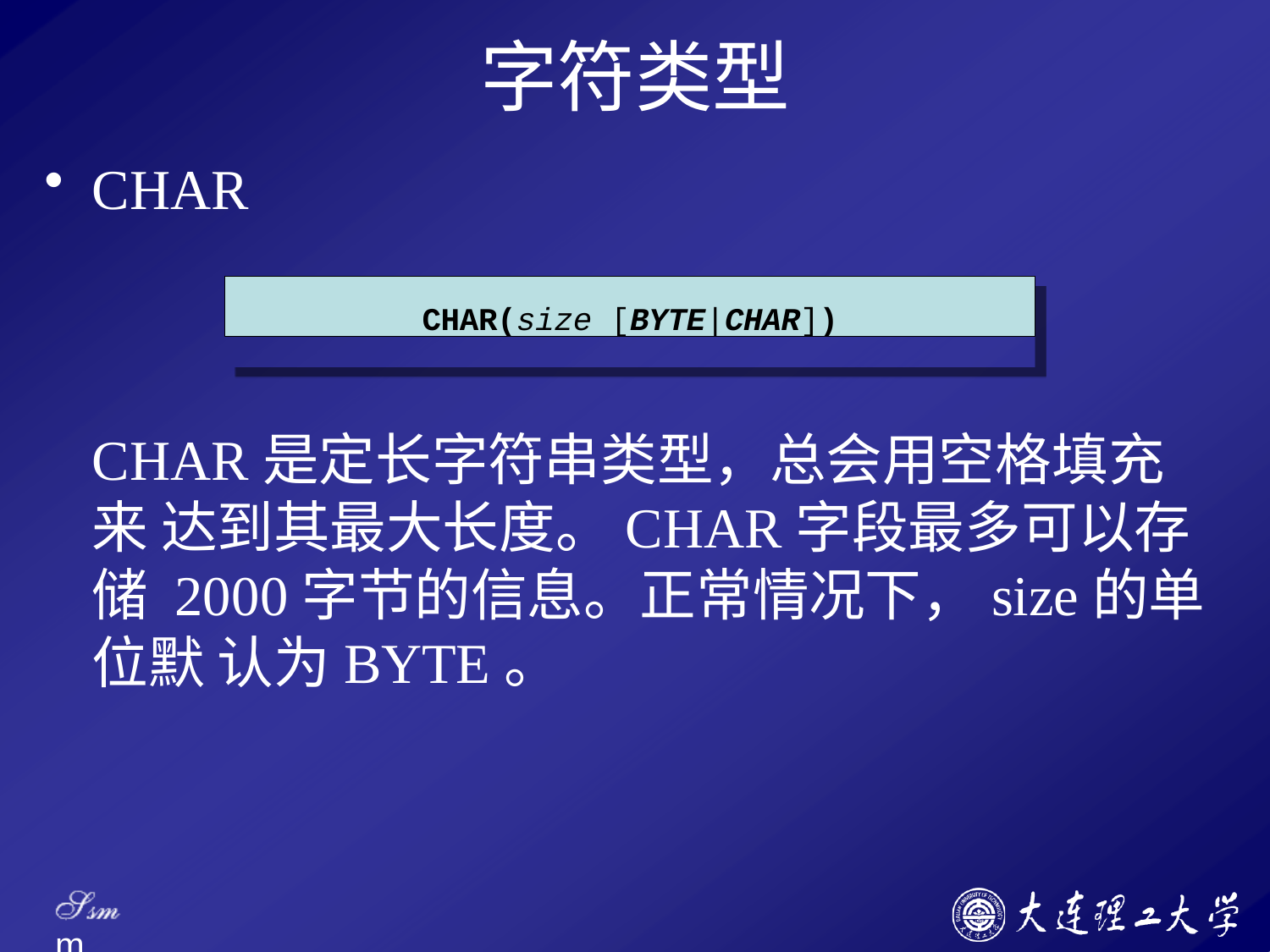

# 字符类型
CHAR
CHAR(size [BYTE|CHAR])

CHAR是定长字符串类型，总会用空格填充来 达到其最大长度。CHAR字段最多可以存储 2000字节的信息。正常情况下，size的单位默 认为BYTE。

Ssm